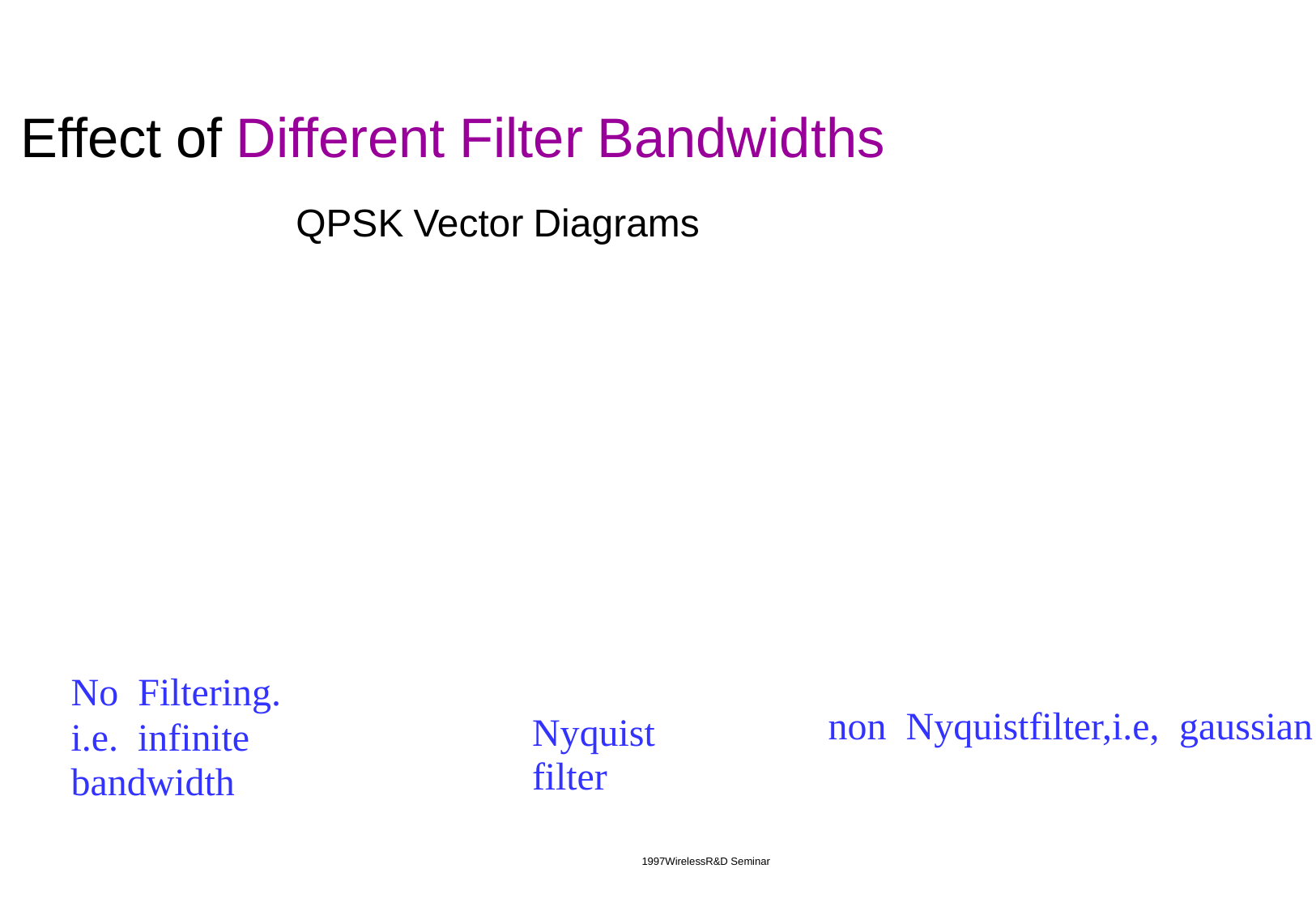

Effect of Different Filter Bandwidths

	QPSK Vector Diagrams
No  Filtering.
i.e.  infinite
bandwidth
non  Nyquistfilter,i.e,  gaussian

			2014年5月21日
Nyquist
filter
1997WirelessR&D Seminar
43